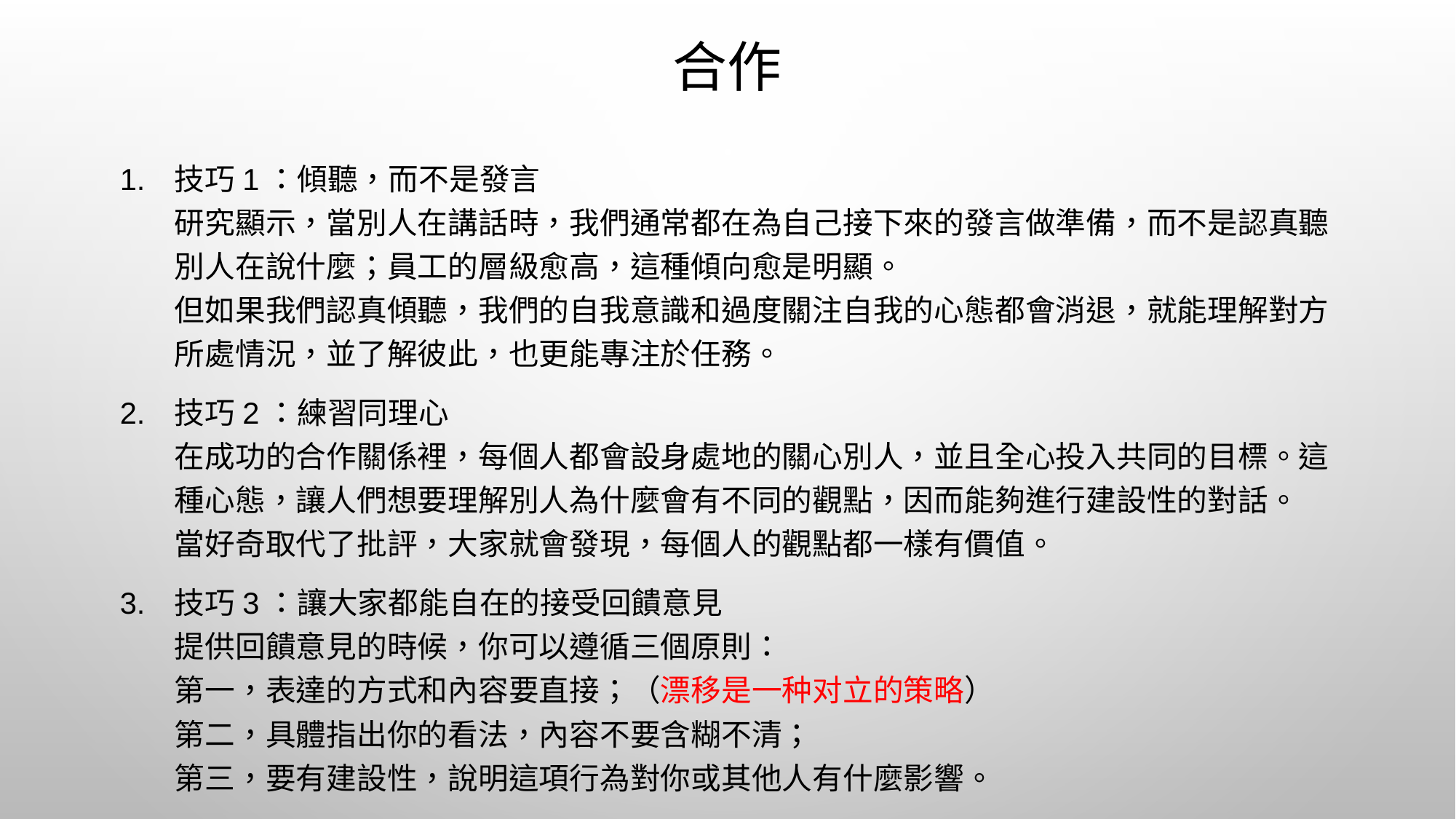

# 合作
技巧1：傾聽，而不是發言
研究顯示，當別人在講話時，我們通常都在為自己接下來的發言做準備，而不是認真聽別人在說什麼；員工的層級愈高，這種傾向愈是明顯。
但如果我們認真傾聽，我們的自我意識和過度關注自我的心態都會消退，就能理解對方所處情況，並了解彼此，也更能專注於任務。
技巧2：練習同理心
在成功的合作關係裡，每個人都會設身處地的關心別人，並且全心投入共同的目標。這種心態，讓人們想要理解別人為什麼會有不同的觀點，因而能夠進行建設性的對話。
當好奇取代了批評，大家就會發現，每個人的觀點都一樣有價值。
技巧3：讓大家都能自在的接受回饋意見
提供回饋意見的時候，你可以遵循三個原則：
第一，表達的方式和內容要直接；（漂移是一种对立的策略）
第二，具體指出你的看法，內容不要含糊不清；
第三，要有建設性，說明這項行為對你或其他人有什麼影響。